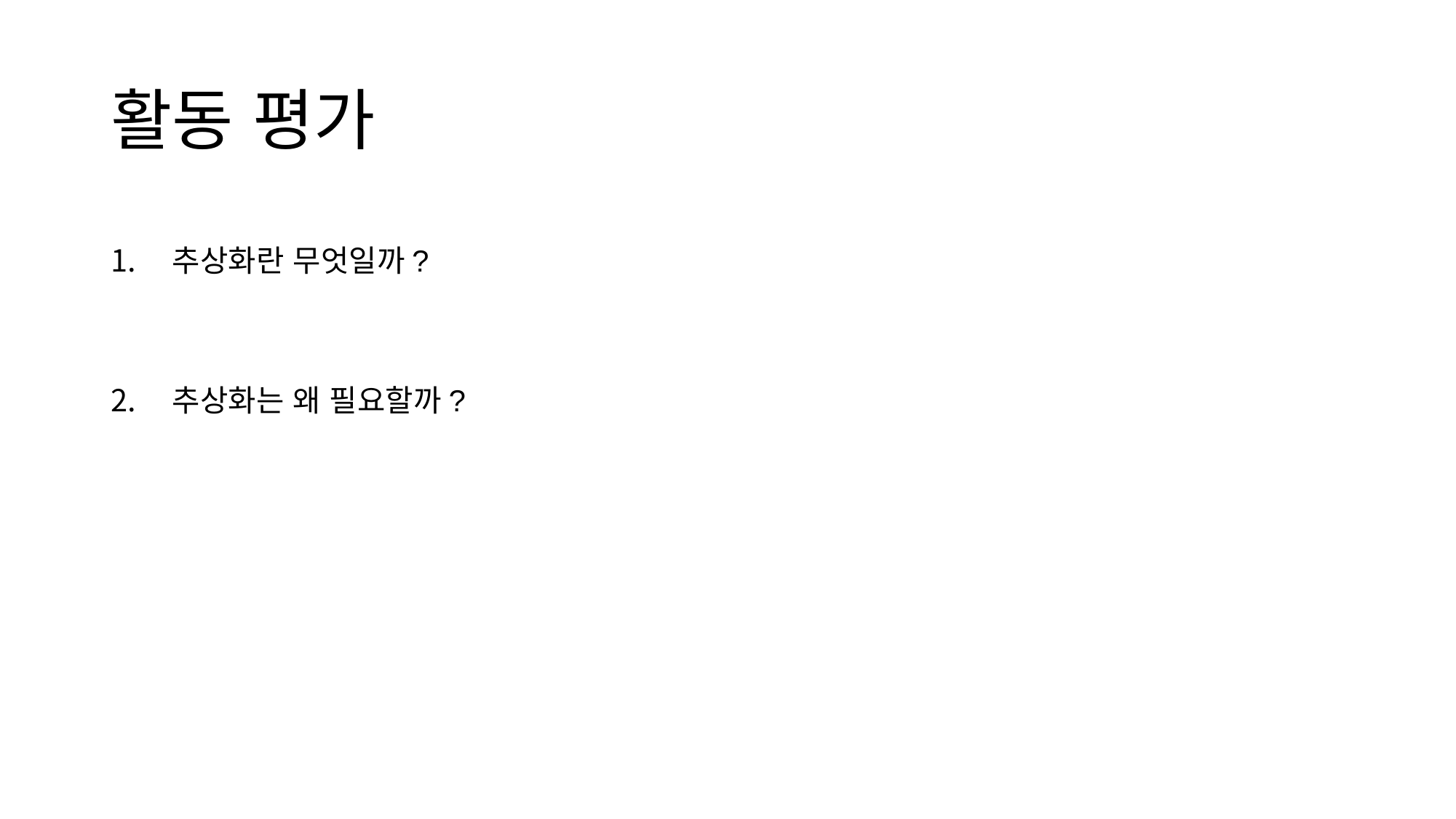

# 활동 평가
추상화란 무엇일까?

추상화는 왜 필요할까?